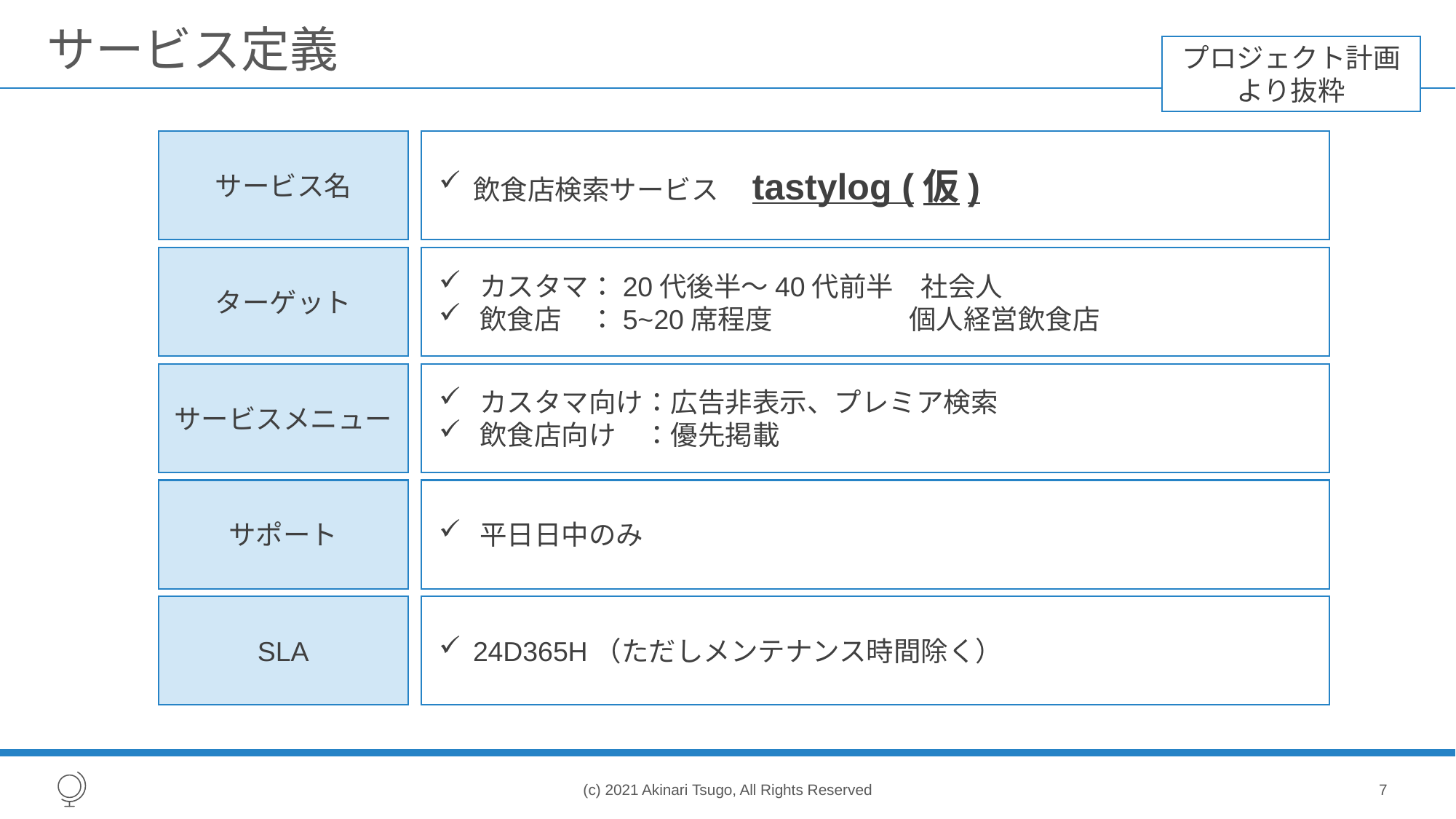

# サービス定義
プロジェクト計画より抜粋
サービス名
飲食店検索サービス　tastylog (仮)
ターゲット
カスタマ：20代後半～40代前半　社会人
飲食店　：5~20席程度　　　　　個人経営飲食店
サービスメニュー
カスタマ向け：広告非表示、プレミア検索
飲食店向け　：優先掲載
サポート
平日日中のみ
SLA
24D365H（ただしメンテナンス時間除く）